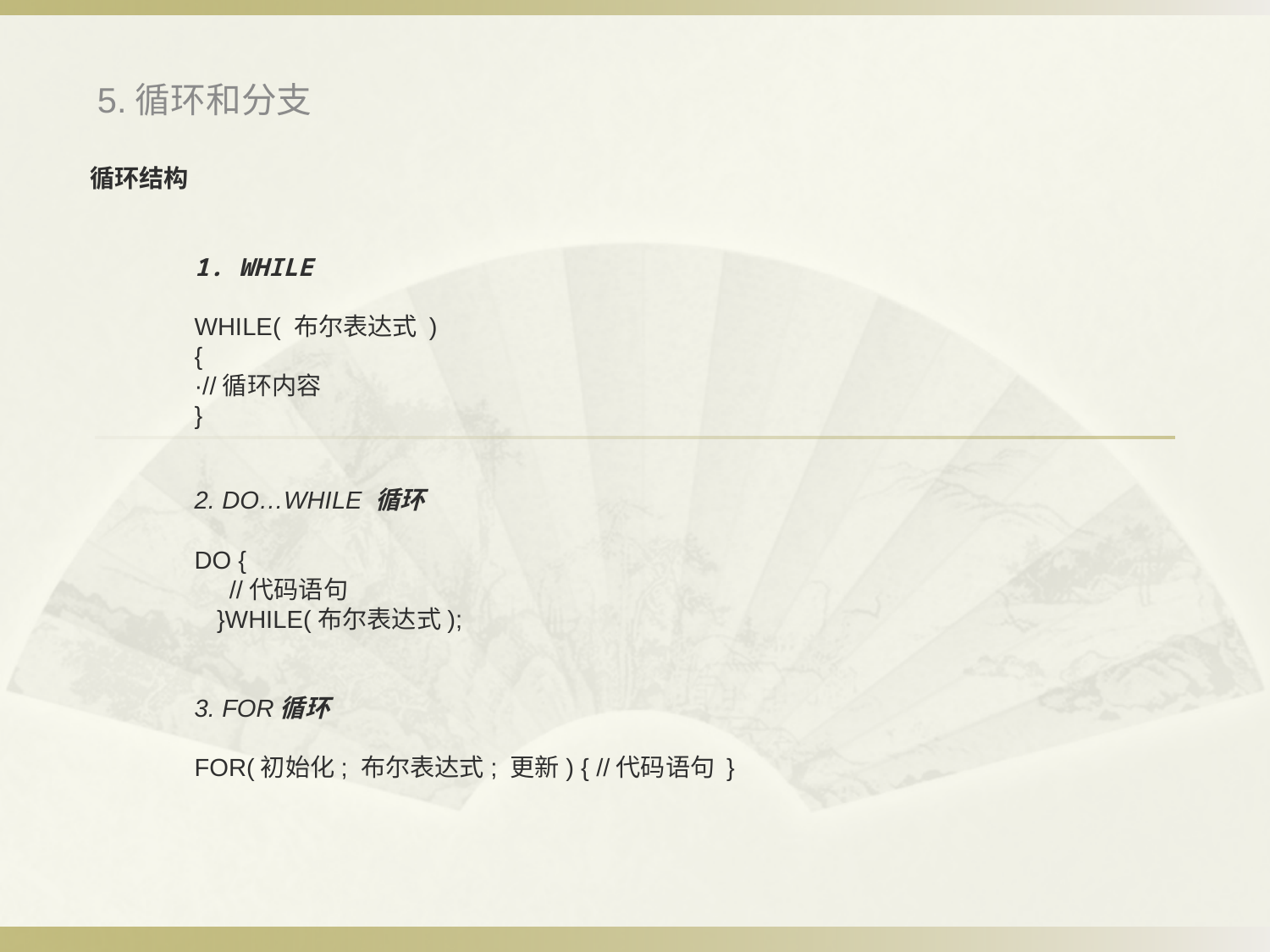

5.循环和分支
# 循环结构 1. While while( 布尔表达式 ) { ·//循环内容 } 2. do…while 循环 do { //代码语句 }while(布尔表达式); 3. for循环 for(初始化; 布尔表达式; 更新) { //代码语句 }